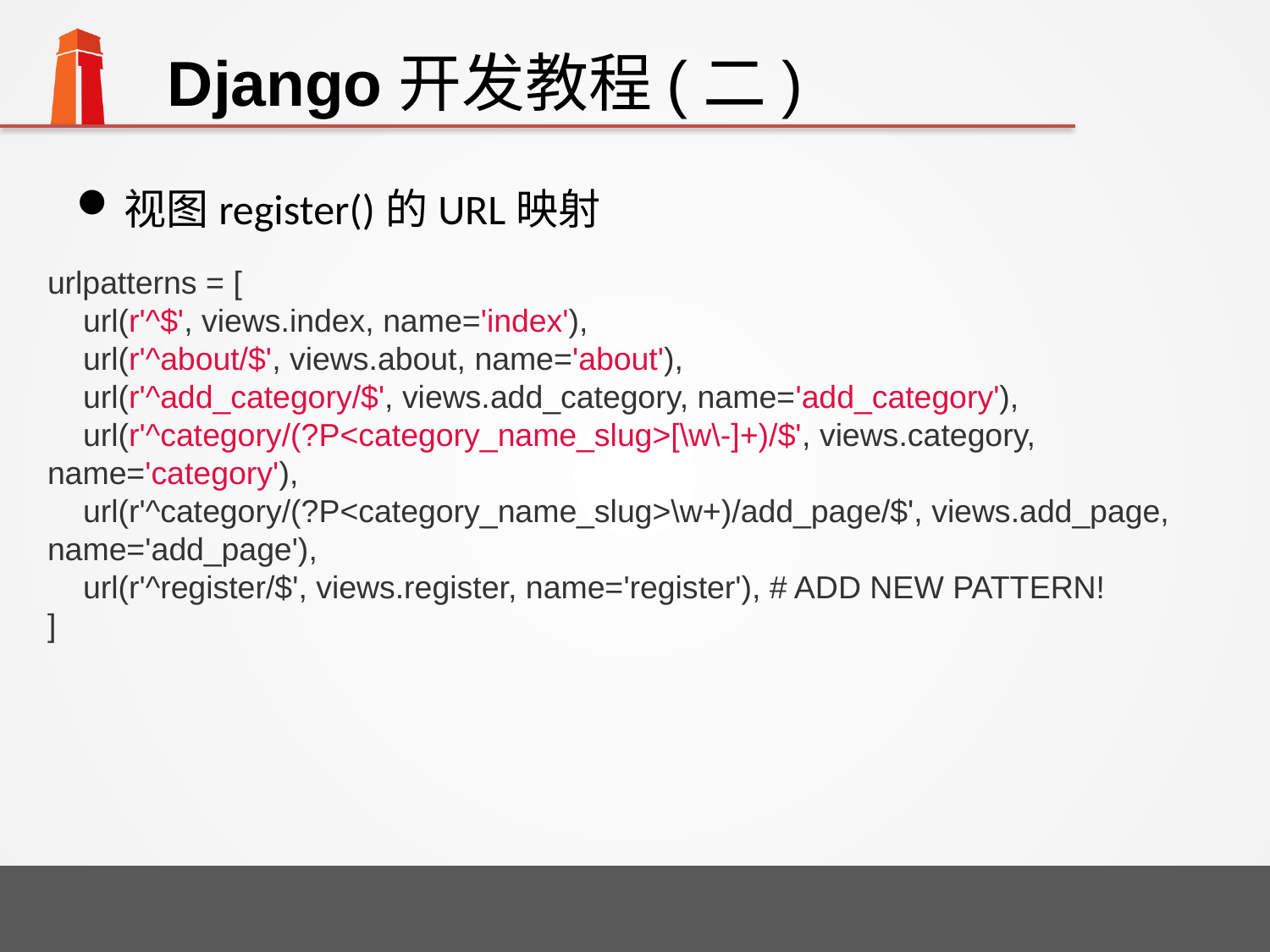

# Django开发教程(二)
视图register()的URL映射

urlpatterns = [
    url(r'^$', views.index, name='index'),
    url(r'^about/$', views.about, name='about'),
    url(r'^add_category/$', views.add_category, name='add_category'),
    url(r'^category/(?P<category_name_slug>[\w\-]+)/$', views.category, name='category'),
    url(r'^category/(?P<category_name_slug>\w+)/add_page/$', views.add_page, name='add_page'),
    url(r'^register/$', views.register, name='register'), # ADD NEW PATTERN!
]